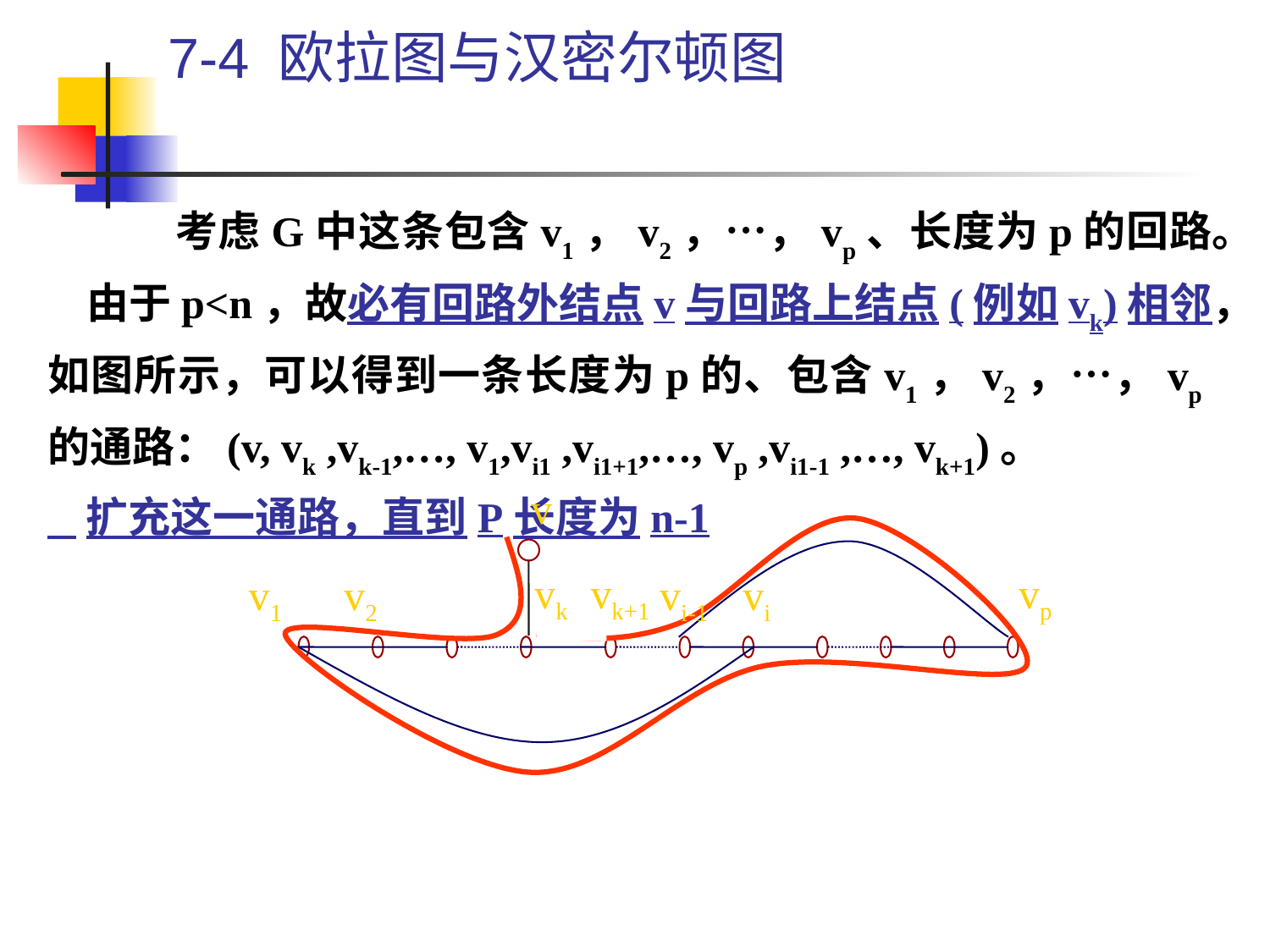

# 7-4 欧拉图与汉密尔顿图
	考虑G中这条包含v1，v2，…，vp、长度为p的回路。
   由于p<n，故必有回路外结点v与回路上结点(例如vk)相邻，如图所示，可以得到一条长度为p的、包含v1，v2，…，vp的通路：(v, vk ,vk-1,…, v1,vi1 ,vi1+1,…, vp ,vi1-1 ,…, vk+1)。
   扩充这一通路，直到P长度为n-1
v

vk

vk+1
vp
v1
v2
vi-1
vi